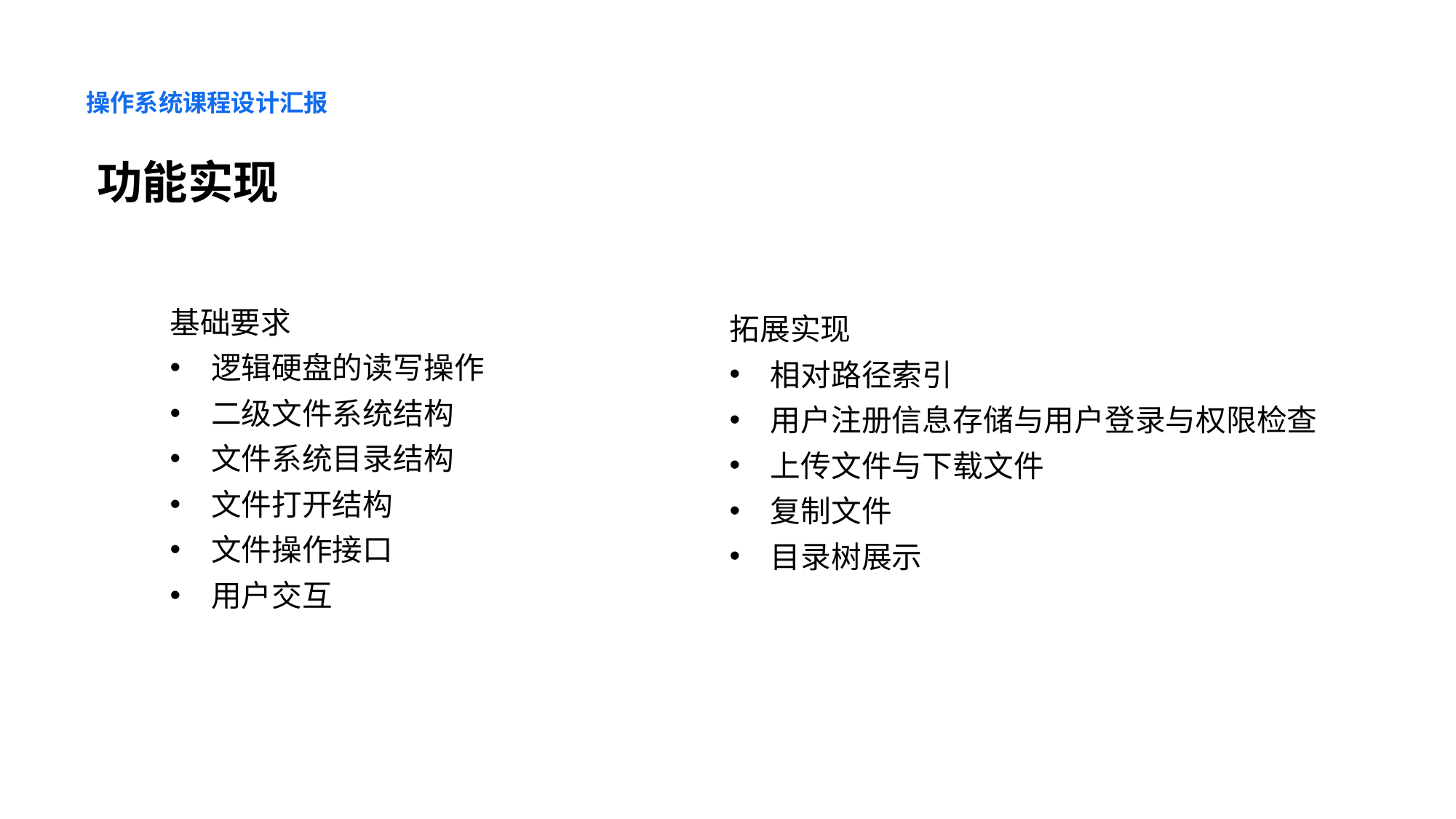

操作系统课程设计汇报
功能实现
基础要求
逻辑硬盘的读写操作
二级文件系统结构
文件系统目录结构
文件打开结构
文件操作接口
用户交互
拓展实现
相对路径索引
用户注册信息存储与用户登录与权限检查
上传文件与下载文件
复制文件
目录树展示